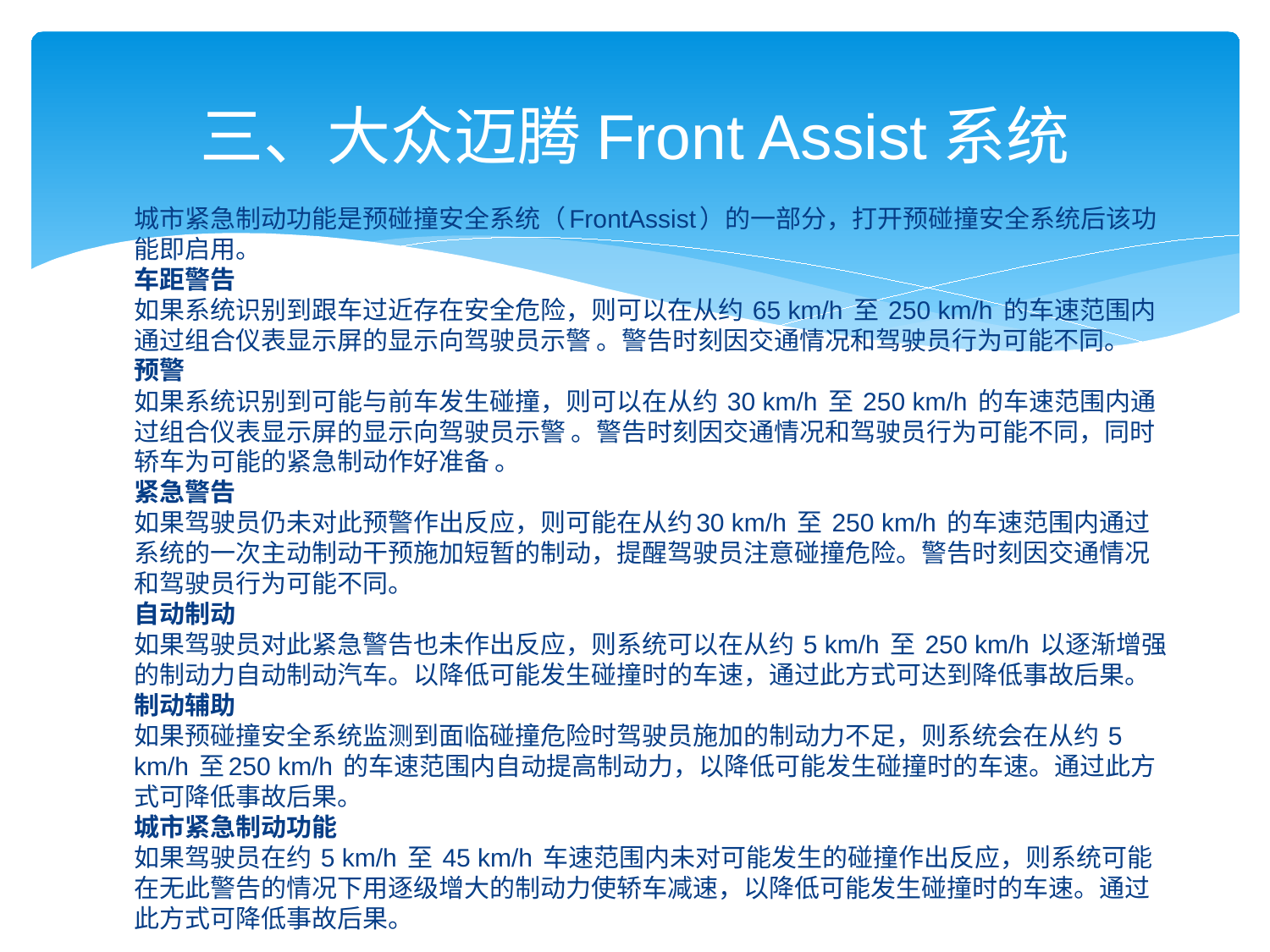

# 三、大众迈腾Front Assist系统
城市紧急制动功能是预碰撞安全系统（FrontAssist）的一部分，打开预碰撞安全系统后该功能即启用。
车距警告
如果系统识别到跟车过近存在安全危险，则可以在从约 65 km/h 至 250 km/h 的车速范围内通过组合仪表显示屏的显示向驾驶员示警 。警告时刻因交通情况和驾驶员行为可能不同。
预警
如果系统识别到可能与前车发生碰撞，则可以在从约 30 km/h 至 250 km/h 的车速范围内通过组合仪表显示屏的显示向驾驶员示警 。警告时刻因交通情况和驾驶员行为可能不同，同时轿车为可能的紧急制动作好准备 。
紧急警告
如果驾驶员仍未对此预警作出反应，则可能在从约30 km/h 至 250 km/h 的车速范围内通过系统的一次主动制动干预施加短暂的制动，提醒驾驶员注意碰撞危险。警告时刻因交通情况和驾驶员行为可能不同。
自动制动
如果驾驶员对此紧急警告也未作出反应，则系统可以在从约 5 km/h 至 250 km/h 以逐渐增强的制动力自动制动汽车。以降低可能发生碰撞时的车速，通过此方式可达到降低事故后果。
制动辅助
如果预碰撞安全系统监测到面临碰撞危险时驾驶员施加的制动力不足，则系统会在从约 5 km/h 至250 km/h 的车速范围内自动提高制动力，以降低可能发生碰撞时的车速。通过此方式可降低事故后果。
城市紧急制动功能
如果驾驶员在约 5 km/h 至 45 km/h 车速范围内未对可能发生的碰撞作出反应，则系统可能在无此警告的情况下用逐级增大的制动力使轿车减速，以降低可能发生碰撞时的车速。通过此方式可降低事故后果。